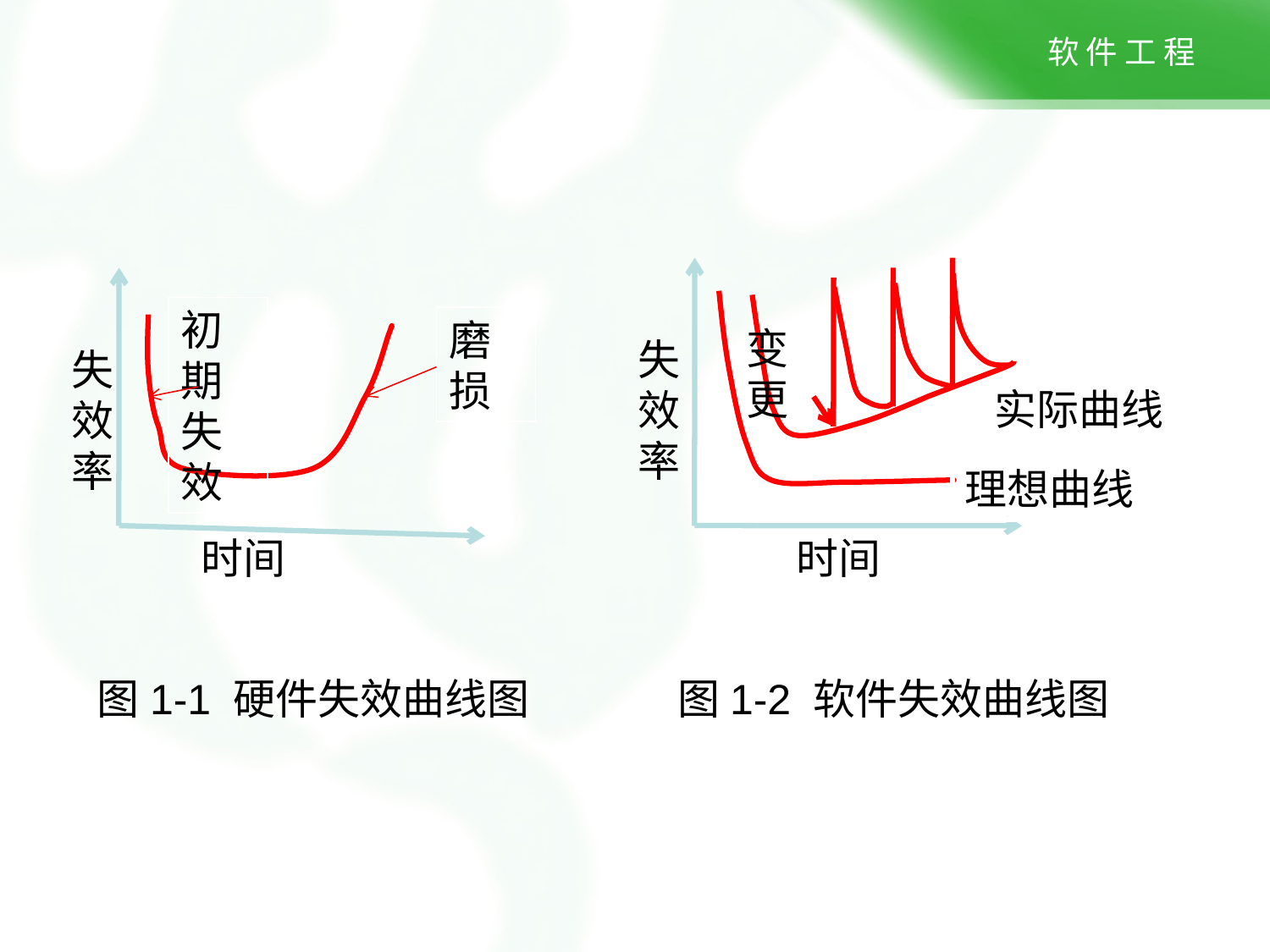

初期失效
磨损

变更
失效率
失效率
实际曲线
理想曲线
时间
时间
图1-1 硬件失效曲线图
图1-2 软件失效曲线图